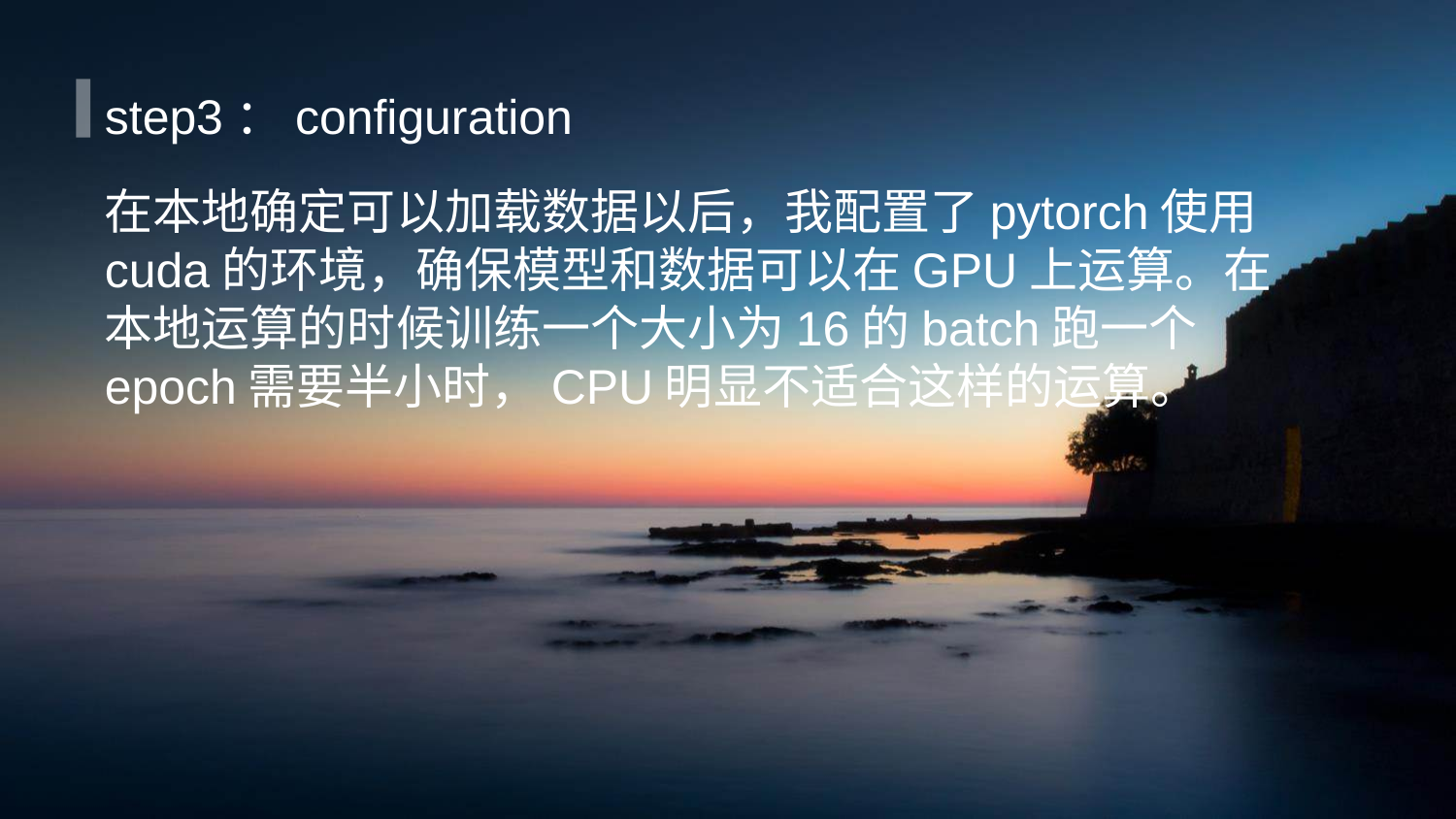

step3：configuration

在本地确定可以加载数据以后，我配置了pytorch使用cuda的环境，确保模型和数据可以在GPU上运算。在本地运算的时候训练一个大小为16的batch跑一个epoch需要半小时，CPU明显不适合这样的运算。